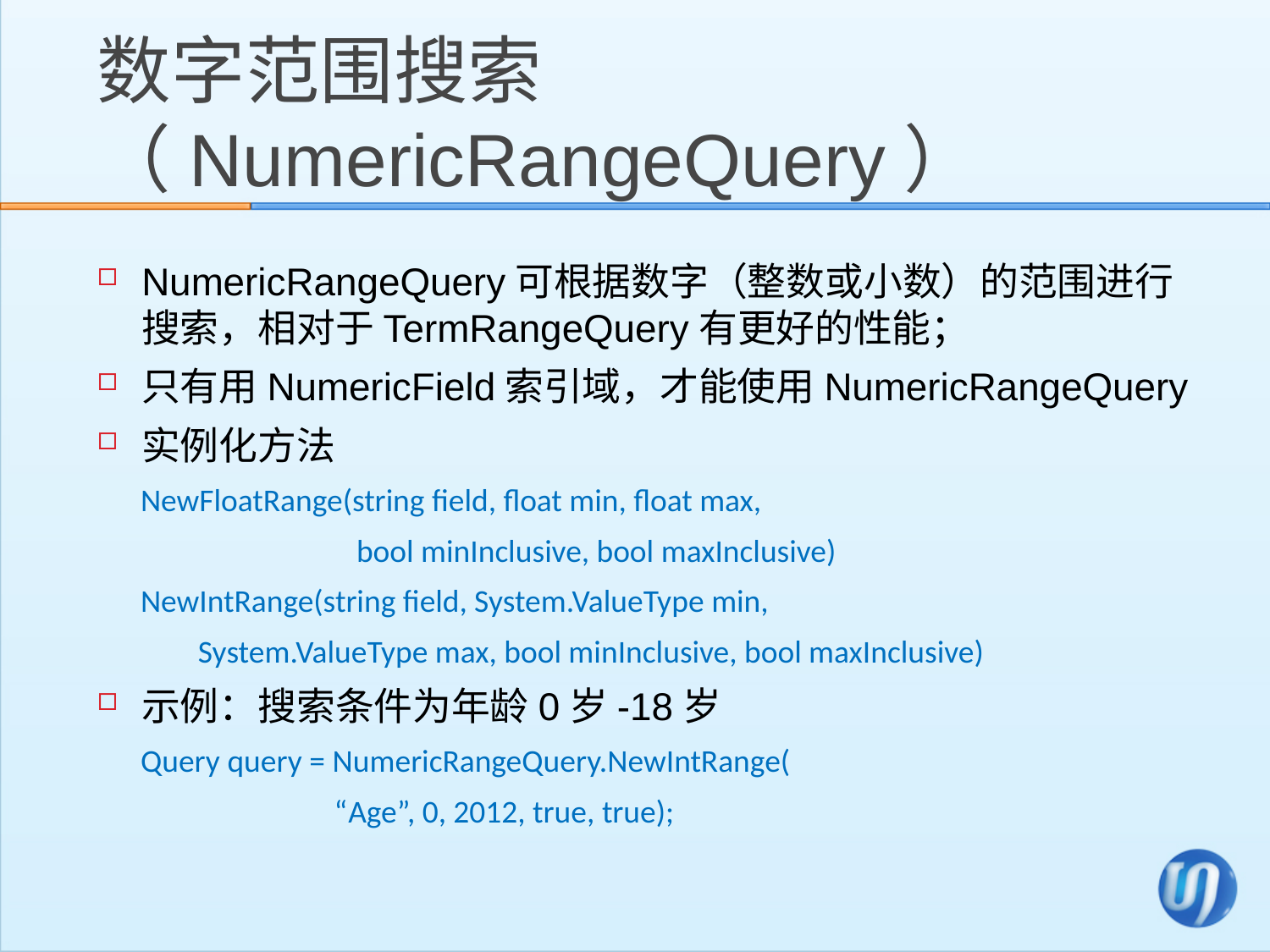

# 数字范围搜索（NumericRangeQuery）
NumericRangeQuery可根据数字（整数或小数）的范围进行搜索，相对于TermRangeQuery有更好的性能；
只有用NumericField索引域，才能使用NumericRangeQuery
实例化方法
      NewFloatRange(string field, float min, float max,
                                    bool minInclusive, bool maxInclusive)
      NewIntRange(string field, System.ValueType min,
              System.ValueType max, bool minInclusive, bool maxInclusive)
示例：搜索条件为年龄0岁-18岁
      Query query = NumericRangeQuery.NewIntRange(
                                 “Age”, 0, 2012, true, true);